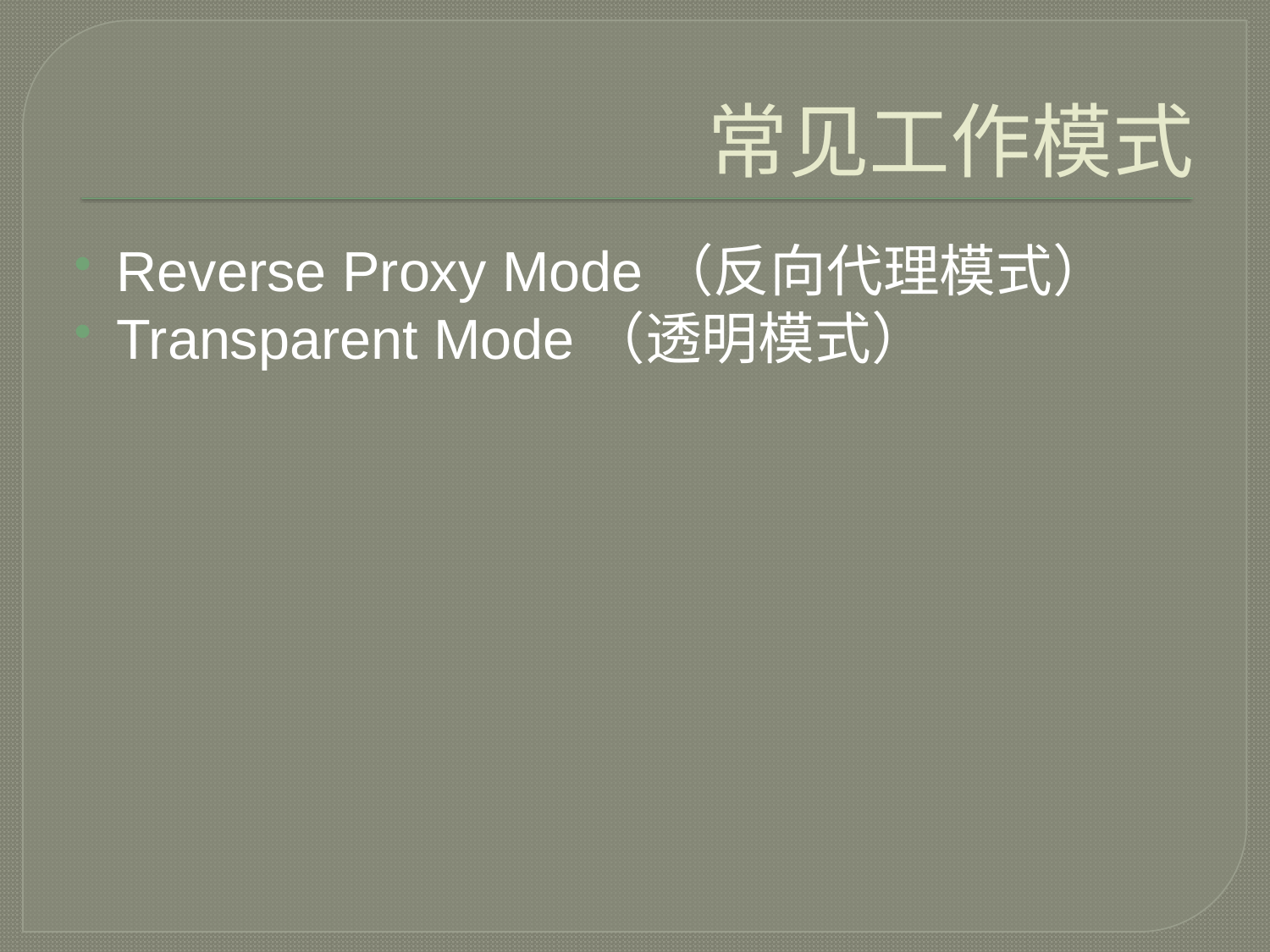

# 常见工作模式
Reverse Proxy Mode（反向代理模式）
Transparent Mode（透明模式）